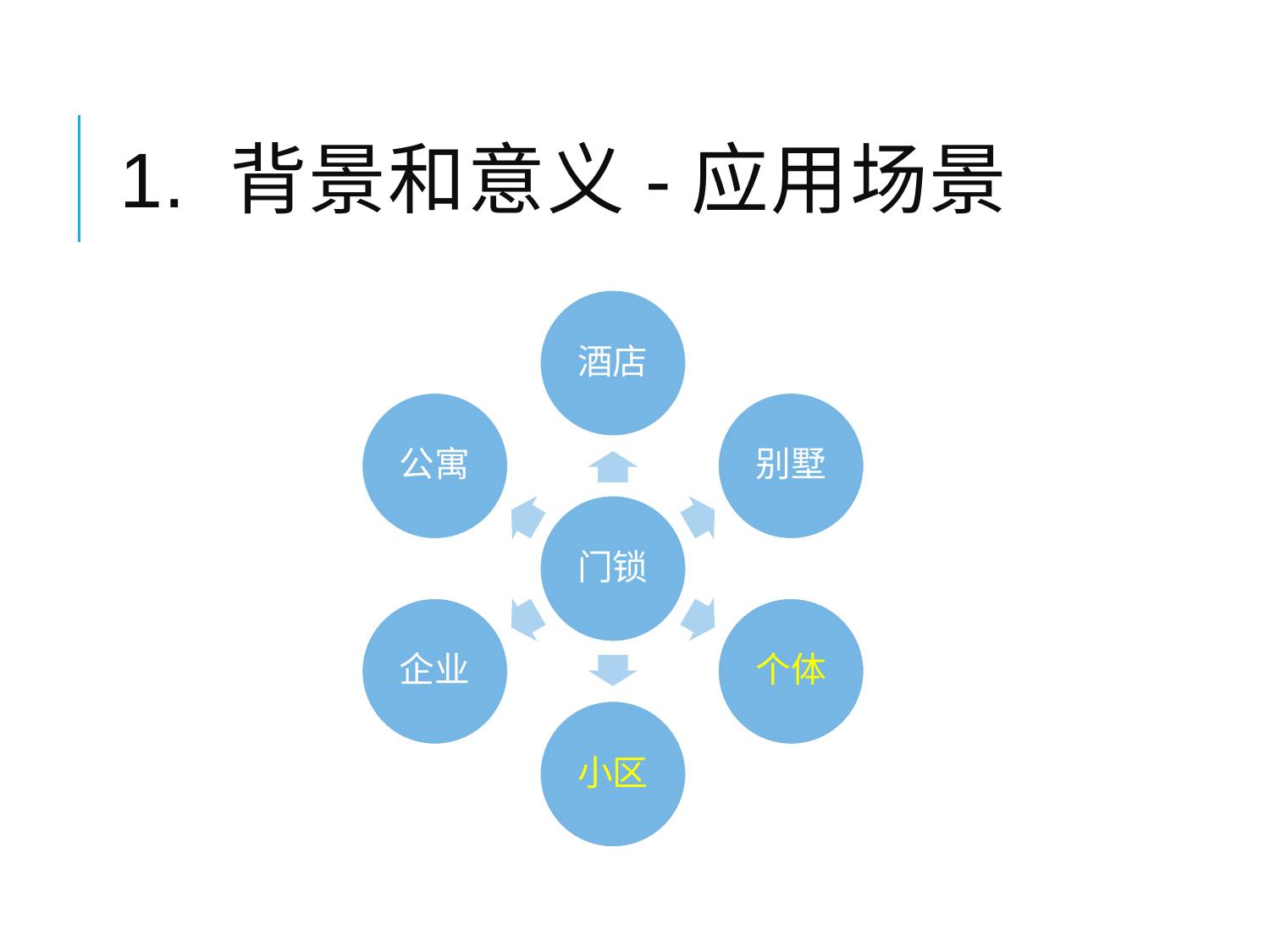

# 1. 背景和意义-应用场景
门锁

酒店

别墅

个体

小区

企业

公寓